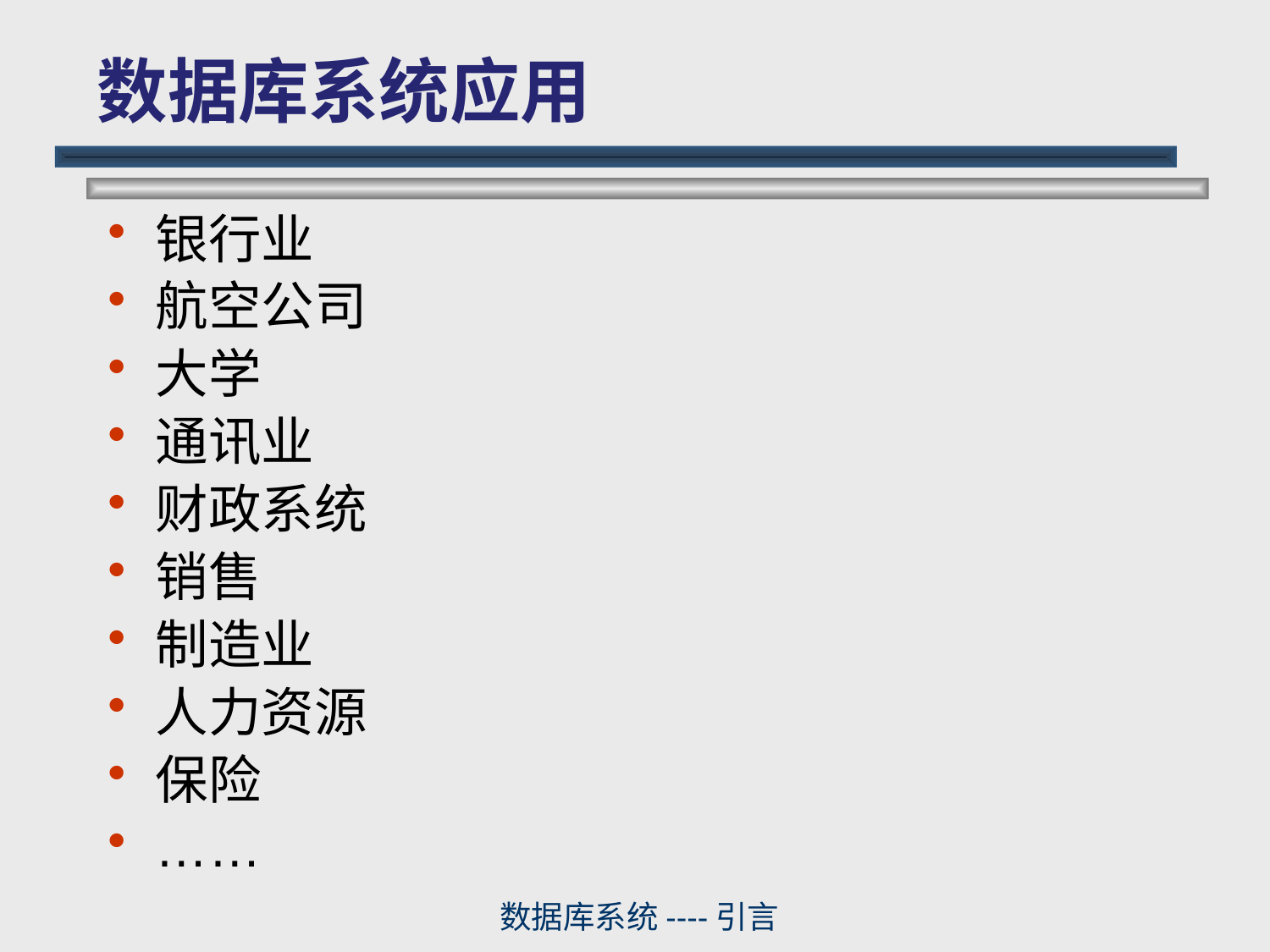

# 数据库系统应用
银行业
航空公司
大学
通讯业
财政系统
销售
制造业
人力资源
保险
……
数据库系统----引言